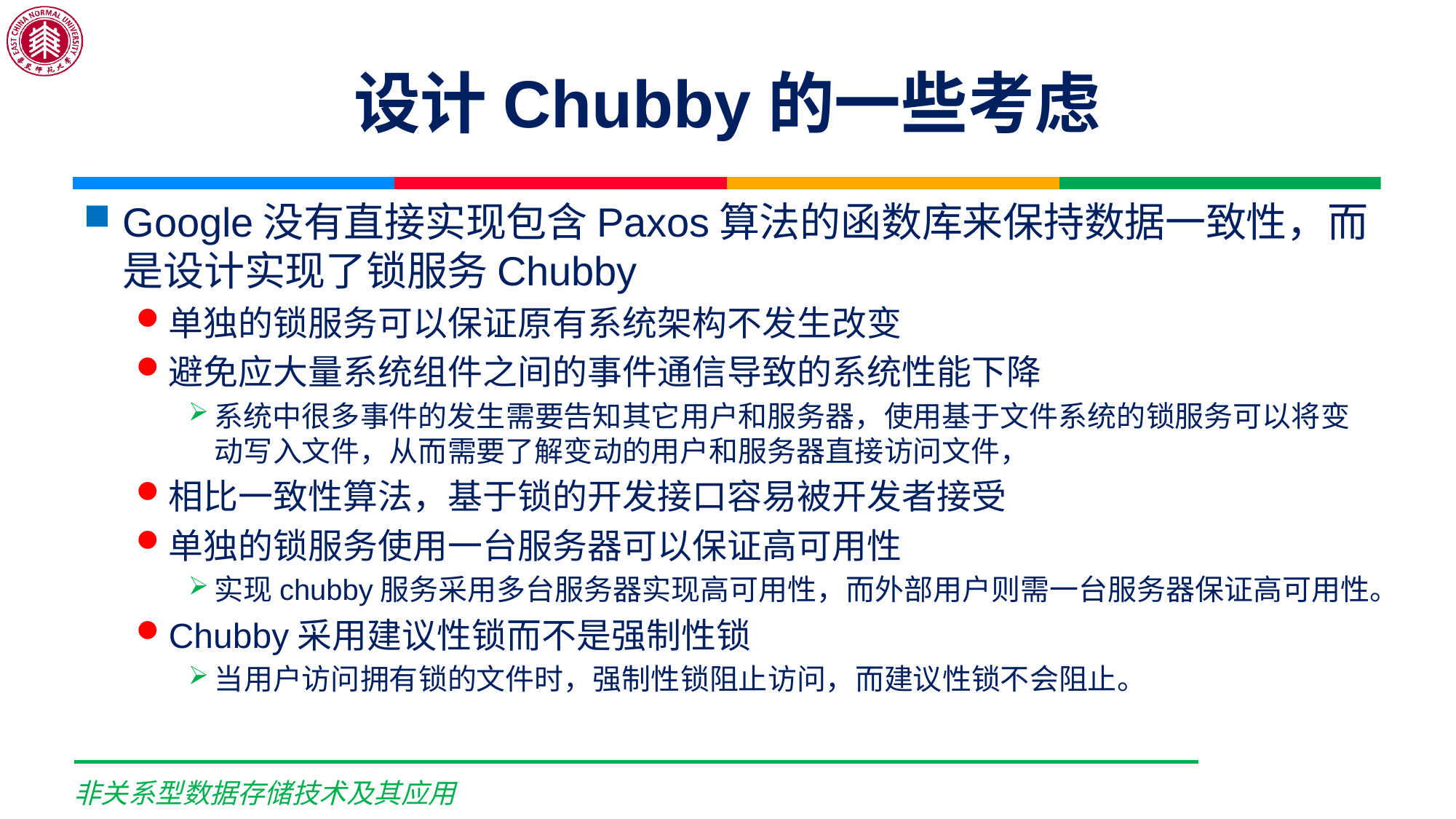

# 设计Chubby的一些考虑
Google没有直接实现包含Paxos算法的函数库来保持数据一致性，而是设计实现了锁服务Chubby
单独的锁服务可以保证原有系统架构不发生改变
避免应大量系统组件之间的事件通信导致的系统性能下降
系统中很多事件的发生需要告知其它用户和服务器，使用基于文件系统的锁服务可以将变动写入文件，从而需要了解变动的用户和服务器直接访问文件，
相比一致性算法，基于锁的开发接口容易被开发者接受
单独的锁服务使用一台服务器可以保证高可用性
实现chubby服务采用多台服务器实现高可用性，而外部用户则需一台服务器保证高可用性。
Chubby采用建议性锁而不是强制性锁
当用户访问拥有锁的文件时，强制性锁阻止访问，而建议性锁不会阻止。